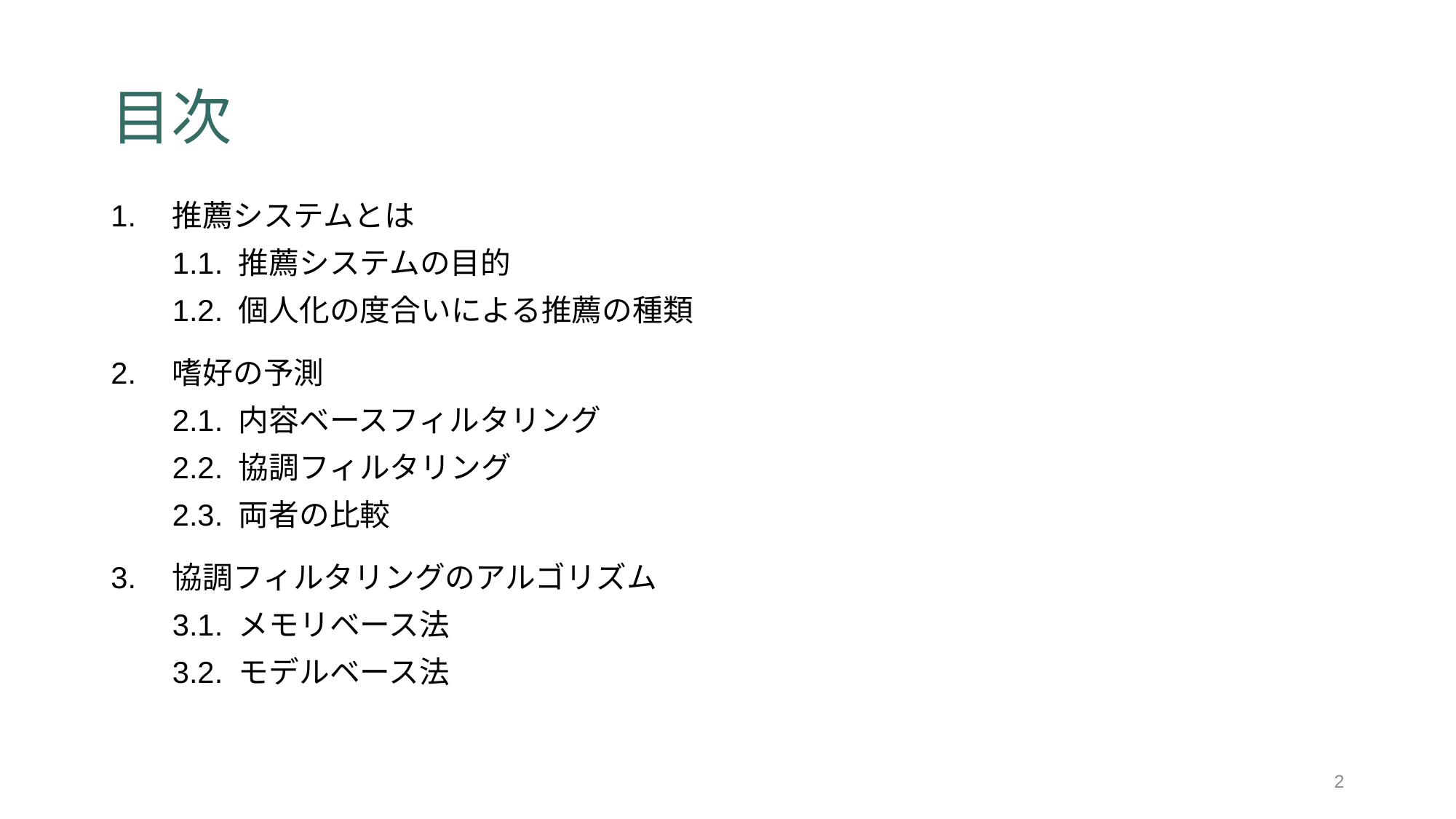

# 目次
推薦システムとは
1.1. 推薦システムの目的
1.2. 個人化の度合いによる推薦の種類
嗜好の予測
2.1. 内容ベースフィルタリング
2.2. 協調フィルタリング
2.3. 両者の比較
協調フィルタリングのアルゴリズム
3.1. メモリベース法
3.2. モデルベース法
2